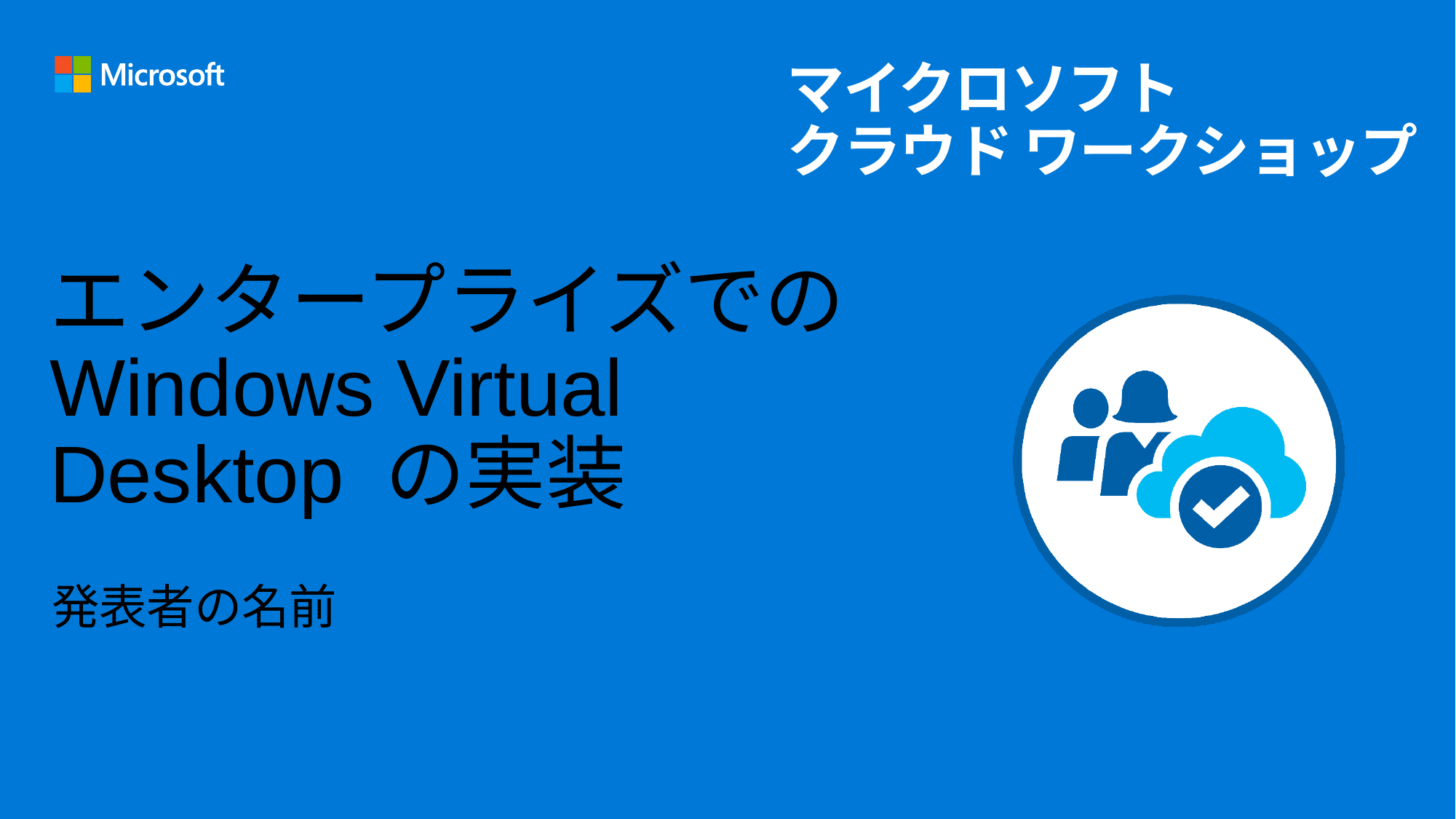

# エンタープライズでの Windows Virtual Desktop の実装
発表者の名前